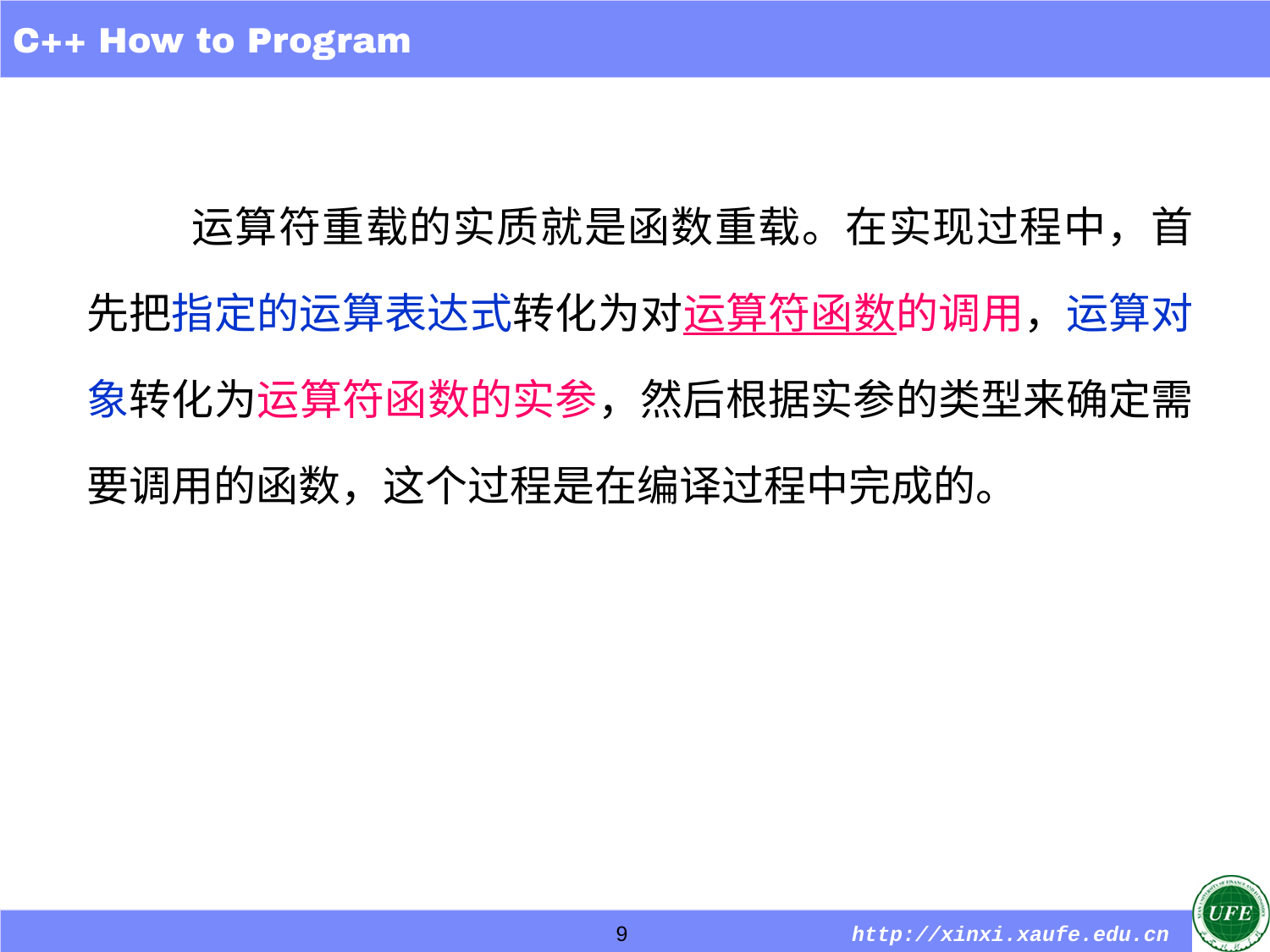

运算符重载的实质就是函数重载。在实现过程中，首先把指定的运算表达式转化为对运算符函数的调用，运算对象转化为运算符函数的实参，然后根据实参的类型来确定需要调用的函数，这个过程是在编译过程中完成的。

9